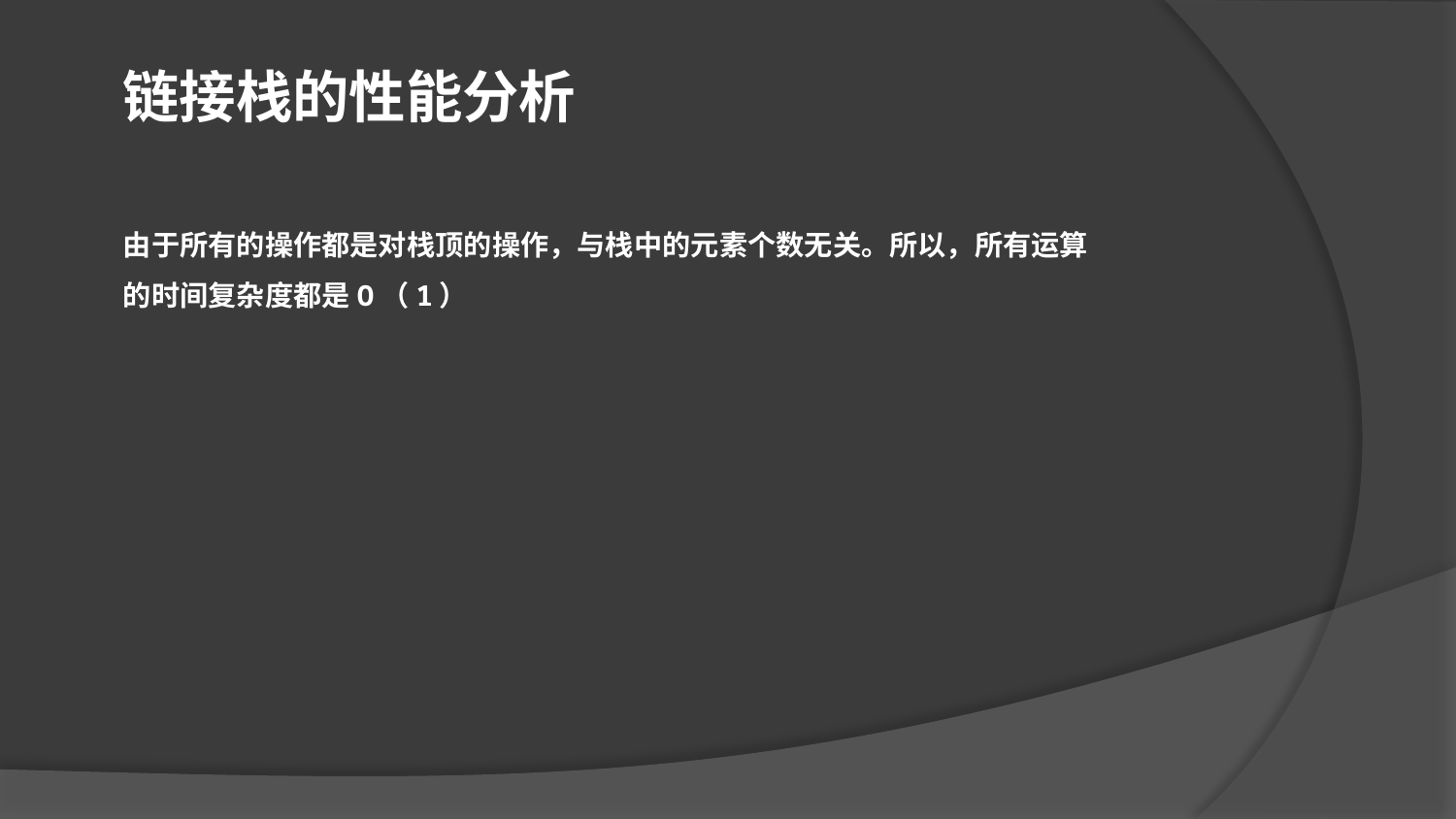

链接栈的性能分析
由于所有的操作都是对栈顶的操作，与栈中的元素个数无关。所以，所有运算的时间复杂度都是O（1）